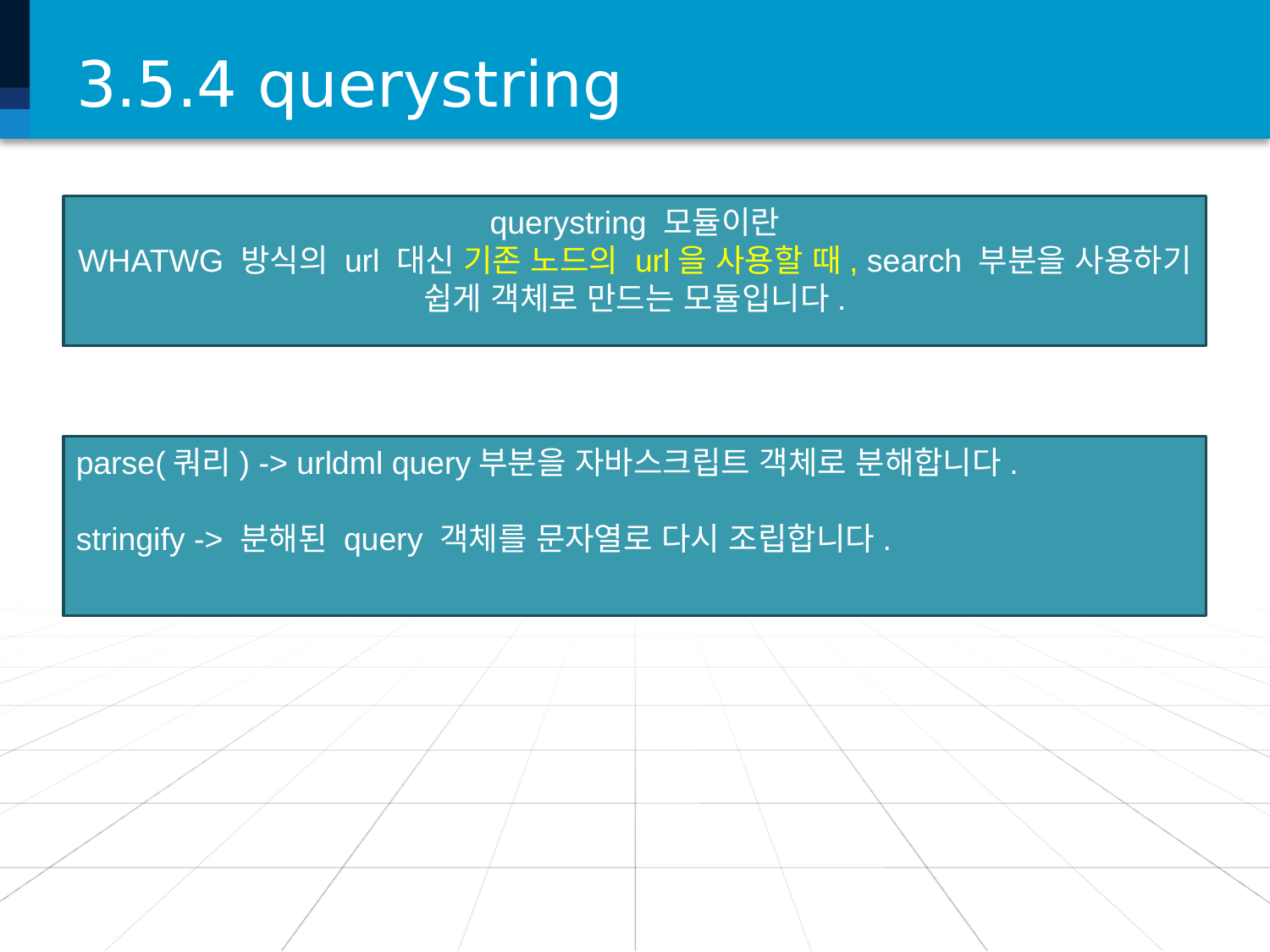

# 3.5.4 querystring
querystring 모듈이란
WHATWG 방식의 url 대신 기존 노드의 url을 사용할 때, search 부분을 사용하기 쉽게 객체로 만드는 모듈입니다.
parse(쿼리) -> urldml query부분을 자바스크립트 객체로 분해합니다.

stringify -> 분해된 query 객체를 문자열로 다시 조립합니다.